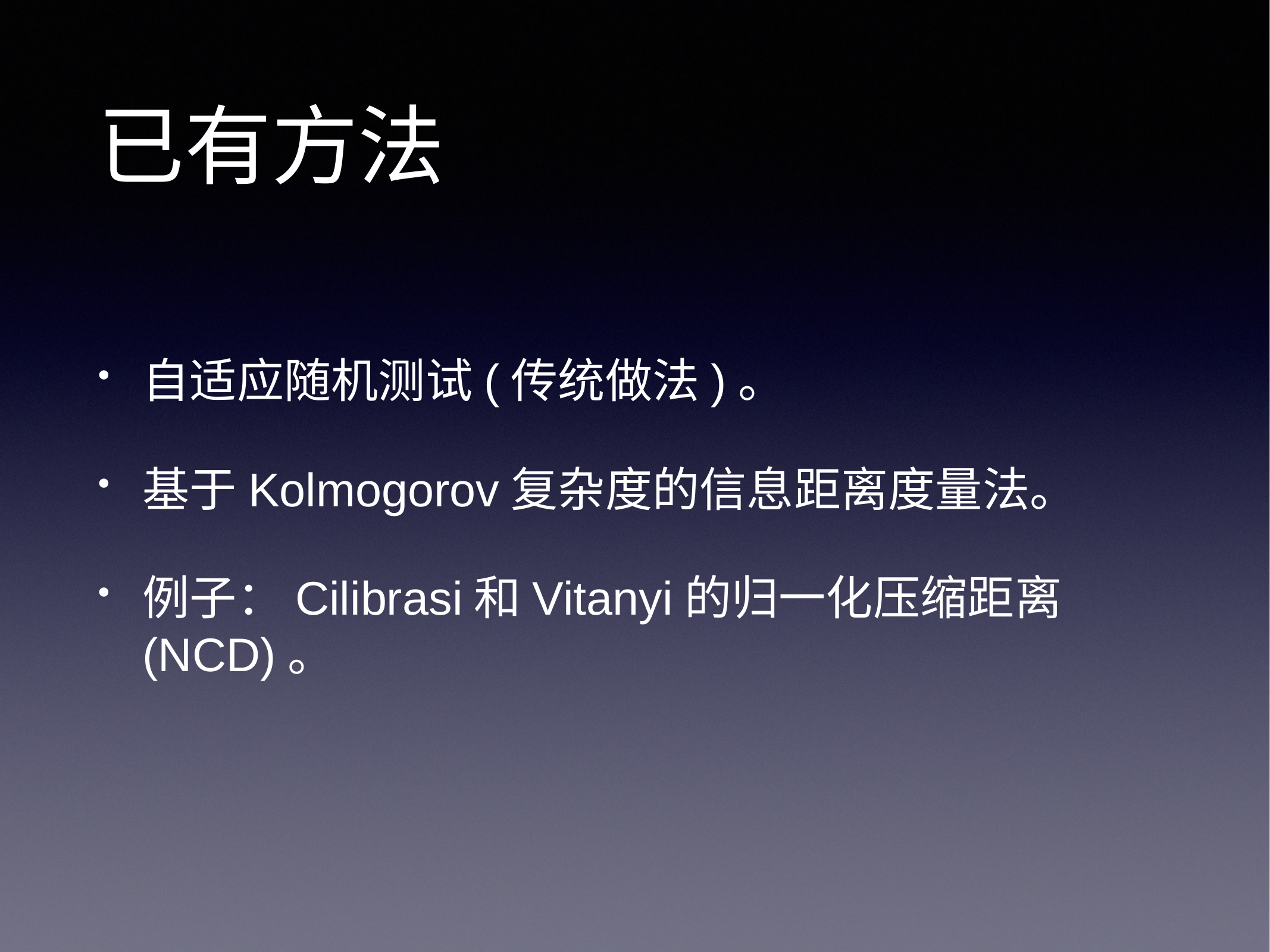

# 已有方法
自适应随机测试(传统做法)。
基于Kolmogorov复杂度的信息距离度量法。
例子：Cilibrasi和Vitanyi的归一化压缩距离(NCD)。